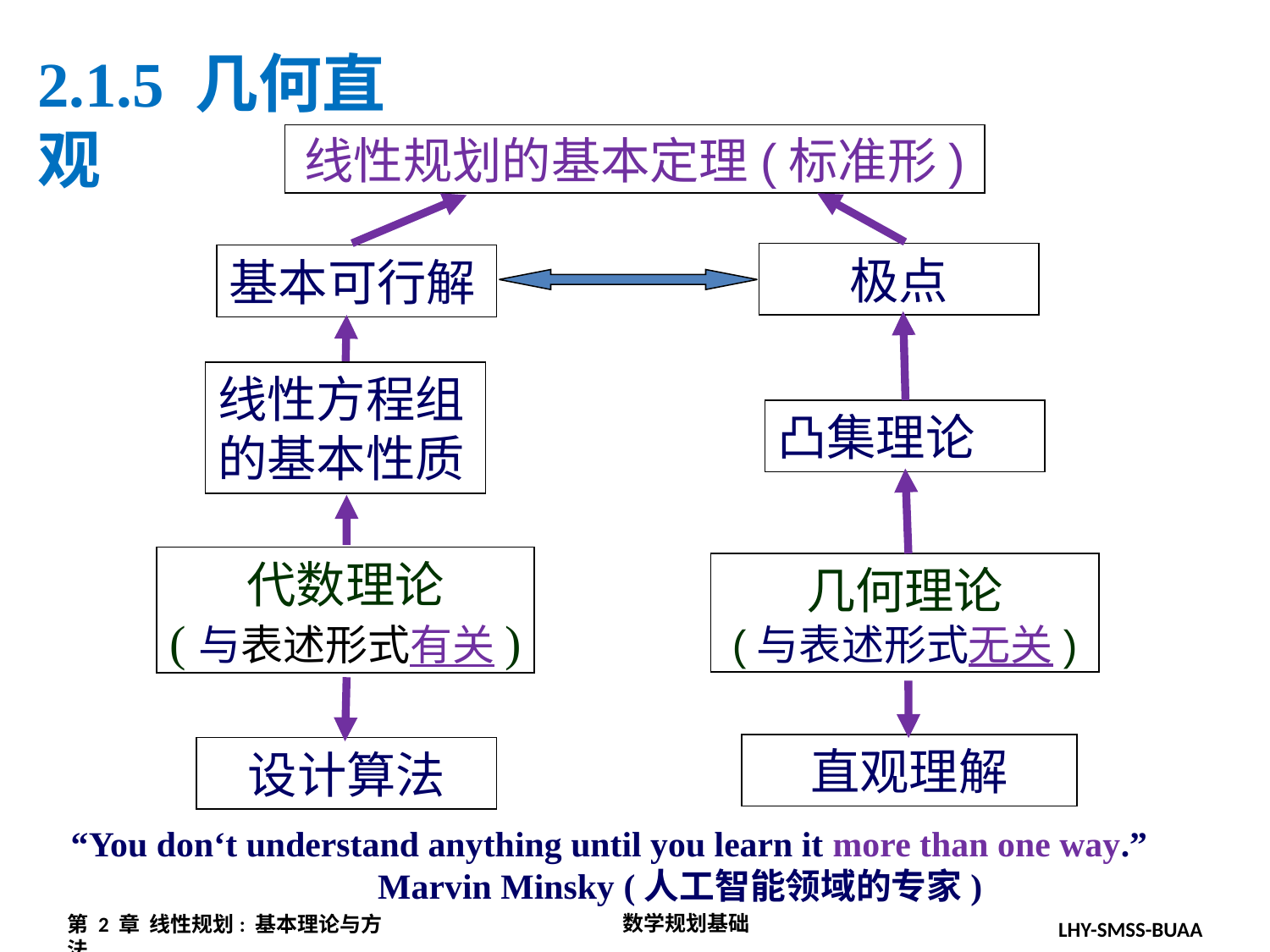

2.1.5 几何直观
线性规划的基本定理(标准形)

极点

凸集理论

几何理论
(与表述形式无关)

直观理解

基本可行解

线性方程组的基本性质

代数理论
(与表述形式有关)
设计算法

“You don‘t understand anything until you learn it more than one way.”                 Marvin Minsky (人工智能领域的专家)